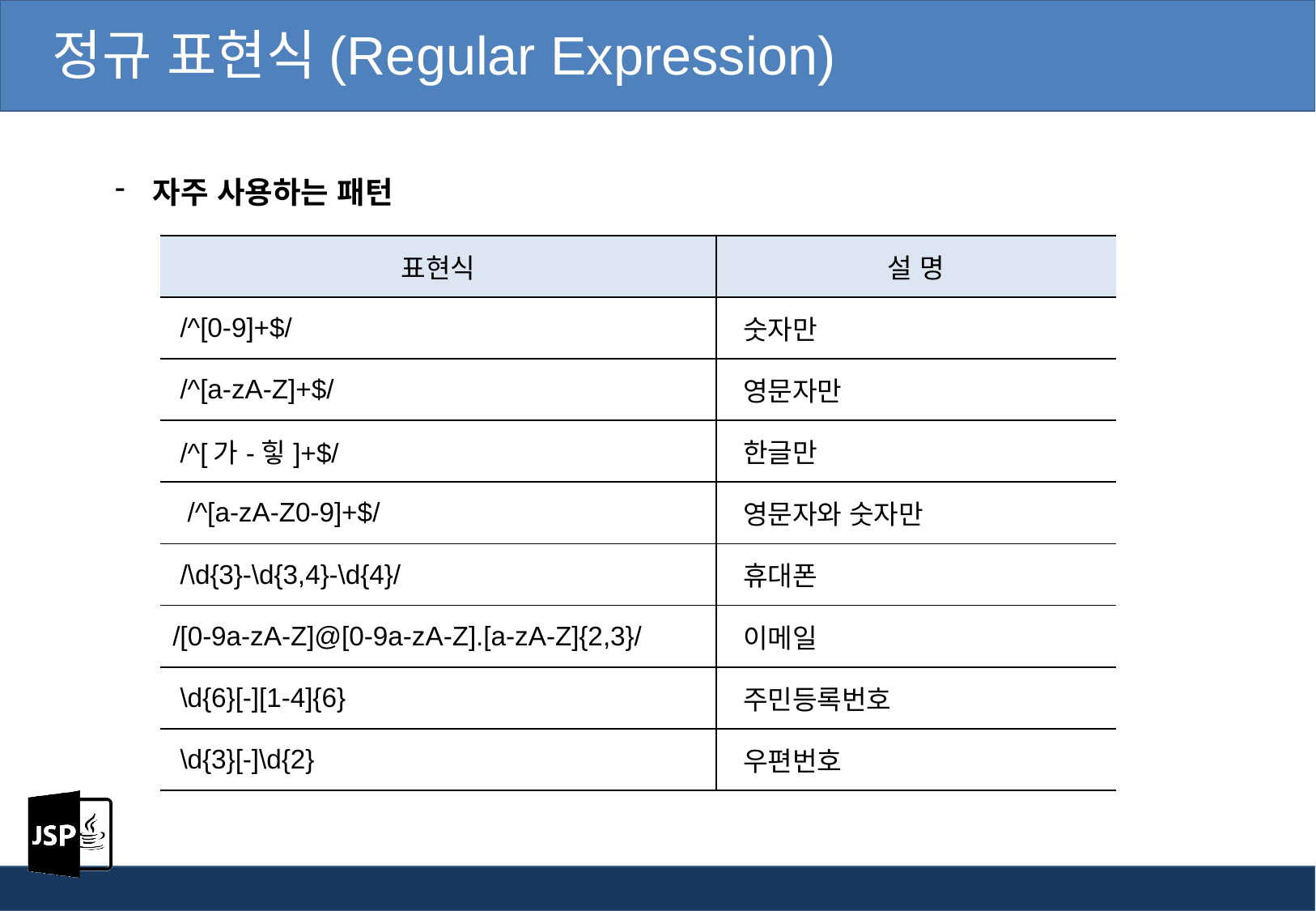

정규 표현식(Regular Expression)
자주 사용하는 패턴
| 표현식 | 설 명 |
| --- | --- |
| /^[0-9]+$/ | 숫자만 |
| /^[a-zA-Z]+$/ | 영문자만 |
| /^[가-힣]+$/ | 한글만 |
| /^[a-zA-Z0-9]+$/ | 영문자와 숫자만 |
| /\d{3}-\d{3,4}-\d{4}/ | 휴대폰 |
| /[0-9a-zA-Z]@[0-9a-zA-Z].[a-zA-Z]{2,3}/ | 이메일 |
| \d{6}[-][1-4]{6} | 주민등록번호 |
| \d{3}[-]\d{2} | 우편번호 |